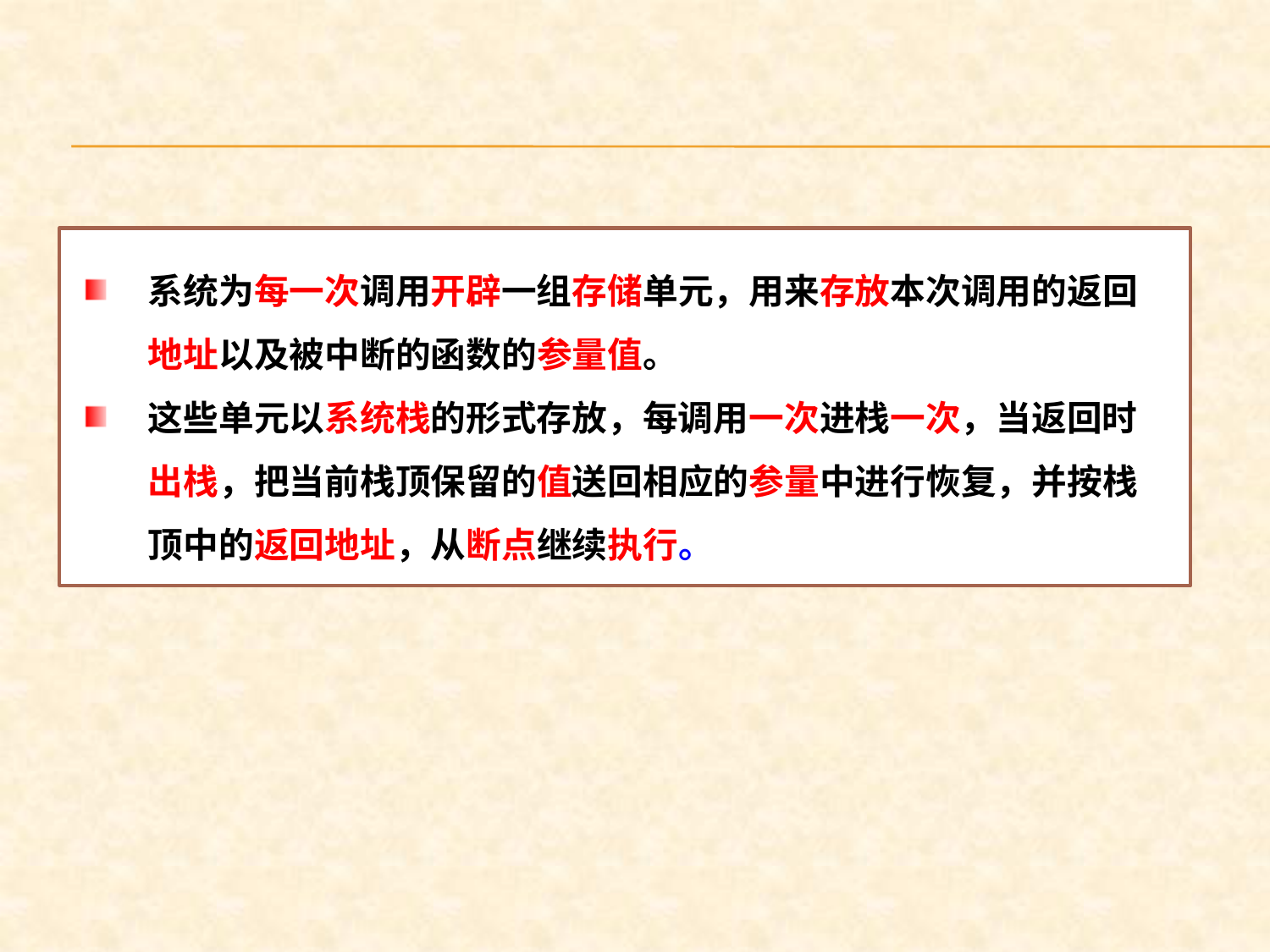

系统为每一次调用开辟一组存储单元，用来存放本次调用的返回地址以及被中断的函数的参量值。
这些单元以系统栈的形式存放，每调用一次进栈一次，当返回时出栈，把当前栈顶保留的值送回相应的参量中进行恢复，并按栈顶中的返回地址，从断点继续执行。